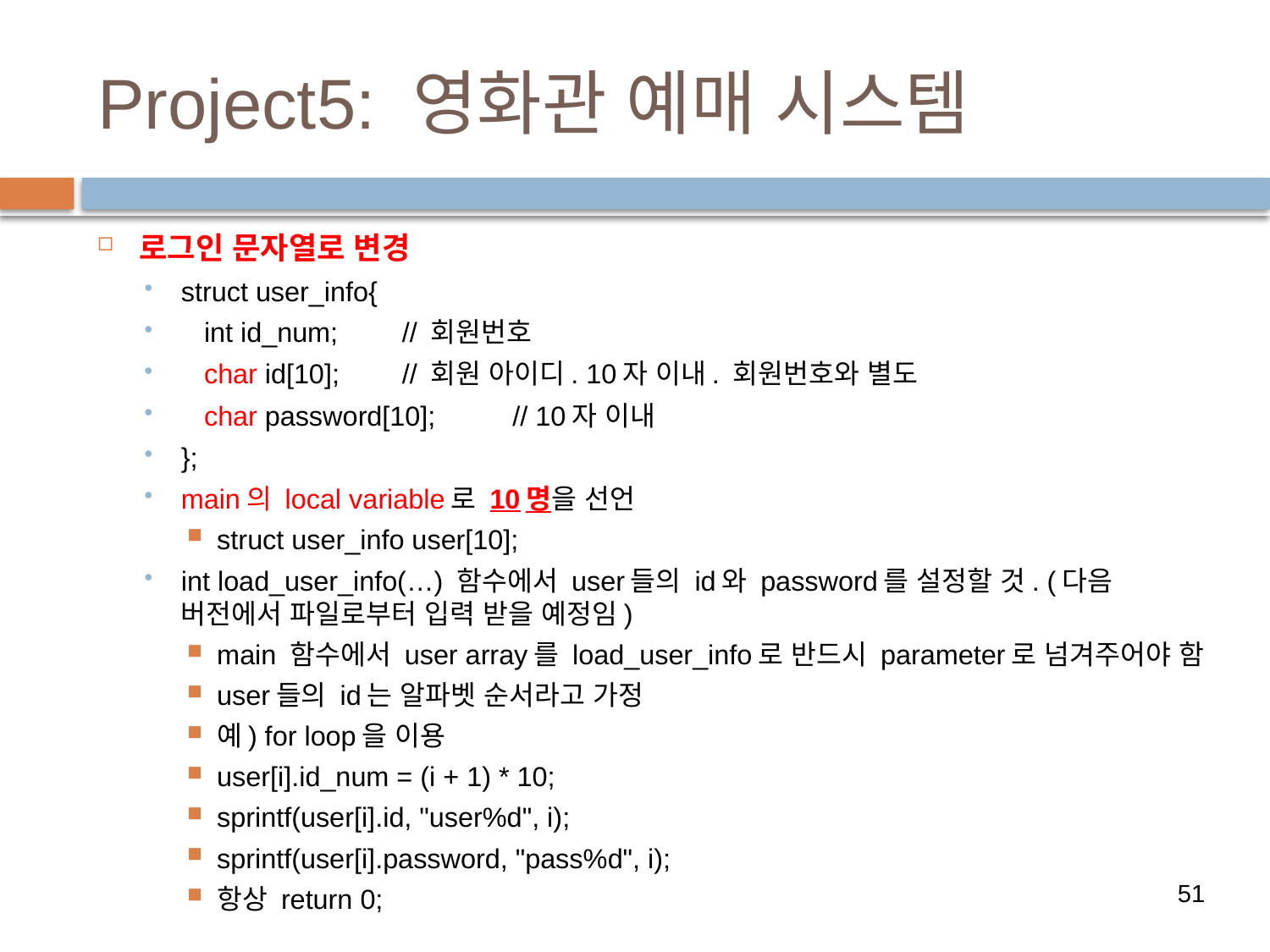

# Project5: 영화관 예매 시스템
로그인 문자열로 변경
struct user_info{
   int id_num;	// 회원번호
   char id[10];	// 회원 아이디. 10자 이내. 회원번호와 별도
   char password[10];	// 10자 이내
};
main의 local variable로 10명을 선언
struct user_info user[10];
int load_user_info(…) 함수에서 user들의 id와 password를 설정할 것. (다음 버전에서 파일로부터 입력 받을 예정임)
main 함수에서 user array를 load_user_info로 반드시 parameter로 넘겨주어야 함
user들의 id는 알파벳 순서라고 가정
예) for loop을 이용
user[i].id_num = (i + 1) * 10;
sprintf(user[i].id, "user%d", i);
sprintf(user[i].password, "pass%d", i);
항상 return 0;

51